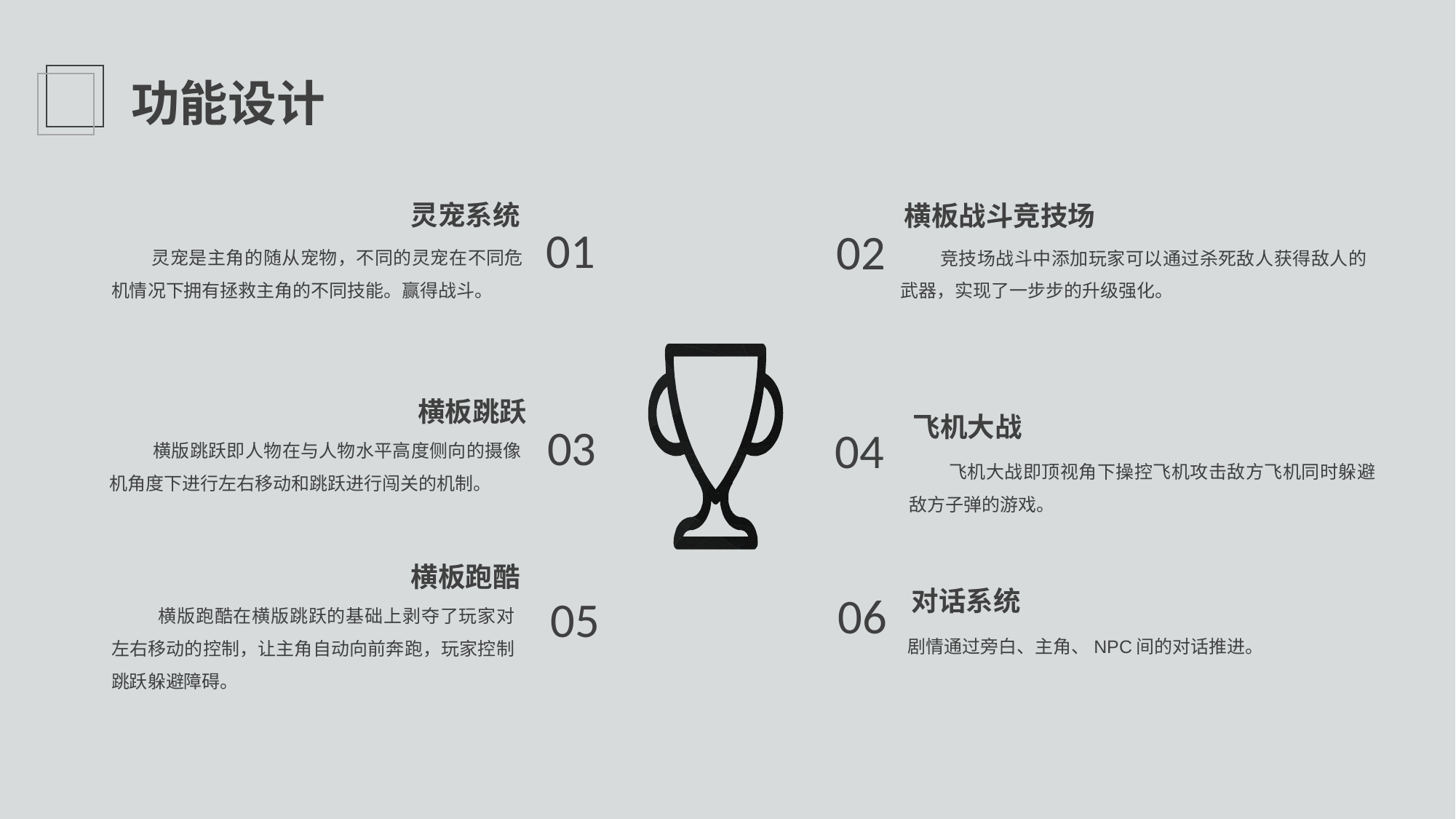

功能设计
灵宠系统
01
        灵宠是主角的随从宠物，不同的灵宠在不同危机情况下拥有拯救主角的不同技能。赢得战斗。
横板战斗竞技场
02
        竞技场战斗中添加玩家可以通过杀死敌人获得敌人的武器，实现了一步步的升级强化。

横板跳跃
03
         横版跳跃即人物在与人物水平高度侧向的摄像机角度下进行左右移动和跳跃进行闯关的机制。
飞机大战
04
        飞机大战即顶视角下操控飞机攻击敌方飞机同时躲避敌方子弹的游戏。
横板跑酷
05
         横版跑酷在横版跳跃的基础上剥夺了玩家对左右移动的控制，让主角自动向前奔跑，玩家控制跳跃躲避障碍。
对话系统
06
剧情通过旁白、主角、NPC间的对话推进。